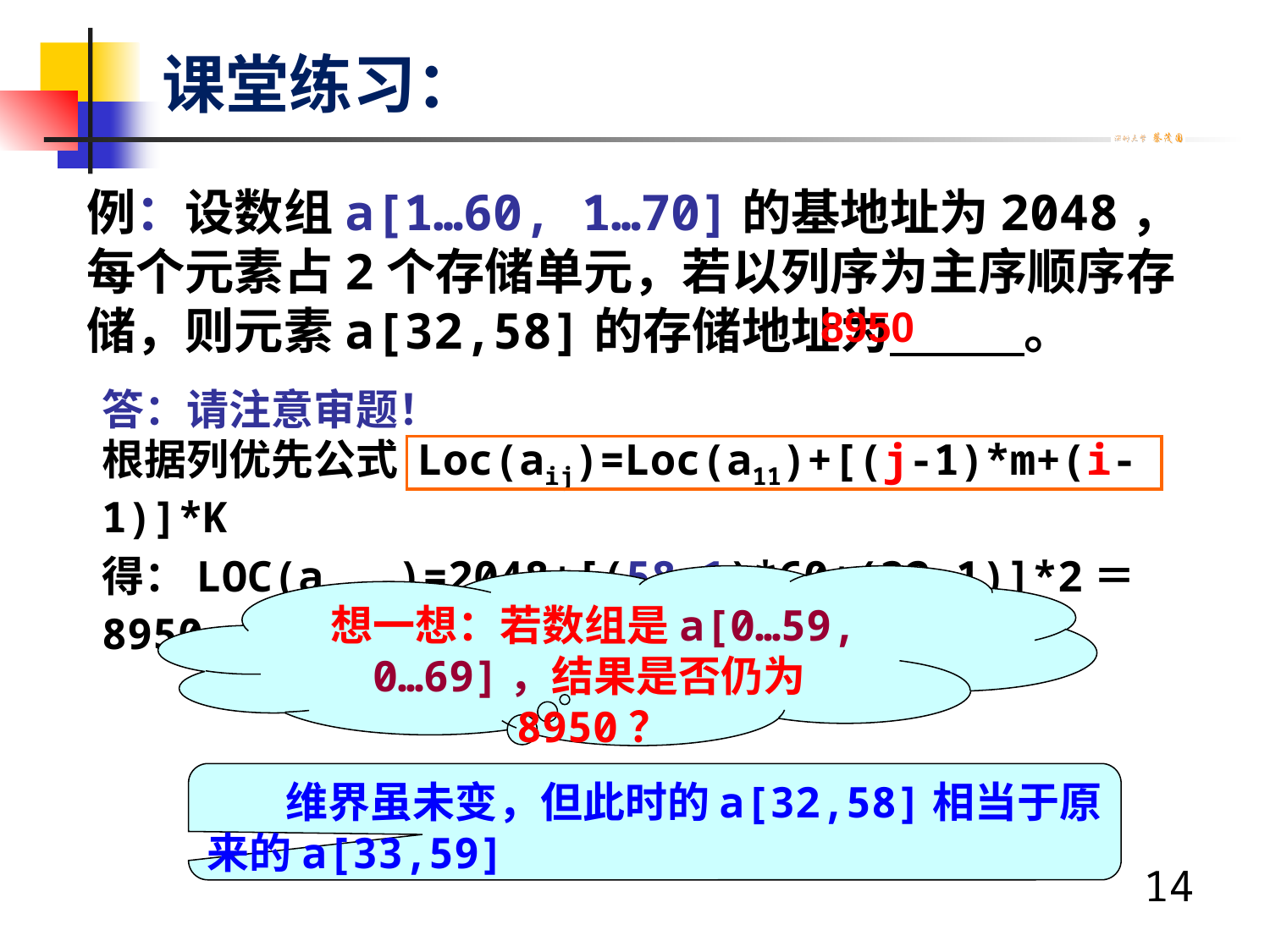

课堂练习：
例：设数组a[1…60, 1…70]的基地址为2048，每个元素占2个存储单元，若以列序为主序顺序存储，则元素a[32,58]的存储地址为            。
8950
答：请注意审题！
根据列优先公式 Loc(aij)=Loc(a11)+[(j-1)*m+(i-1)]*K
得：LOC(a32,58)=2048+[(58-1)*60+(32-1)]*2＝8950

想一想：若数组是a[0…59, 0…69]，结果是否仍为8950？
维界虽未变，但此时的a[32,58]相当于原来的a[33,59]
14